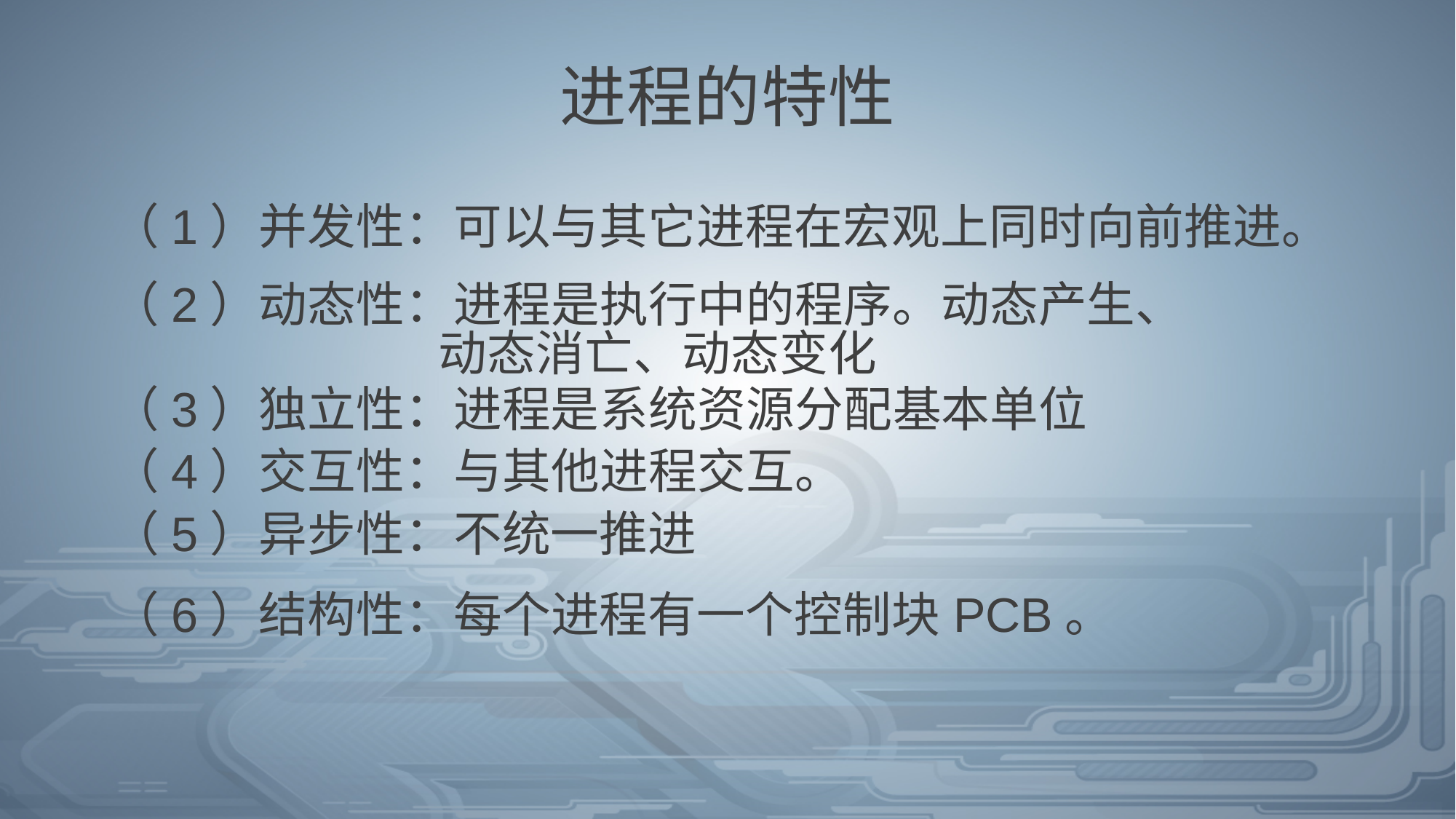

进程的特性
（1）并发性：可以与其它进程在宏观上同时向前推进。

（2）动态性：进程是执行中的程序。动态产生、    			动态消亡、动态变化
（3）独立性：进程是系统资源分配基本单位
（4）交互性：与其他进程交互。
（5）异步性：不统一推进
（6）结构性：每个进程有一个控制块PCB。